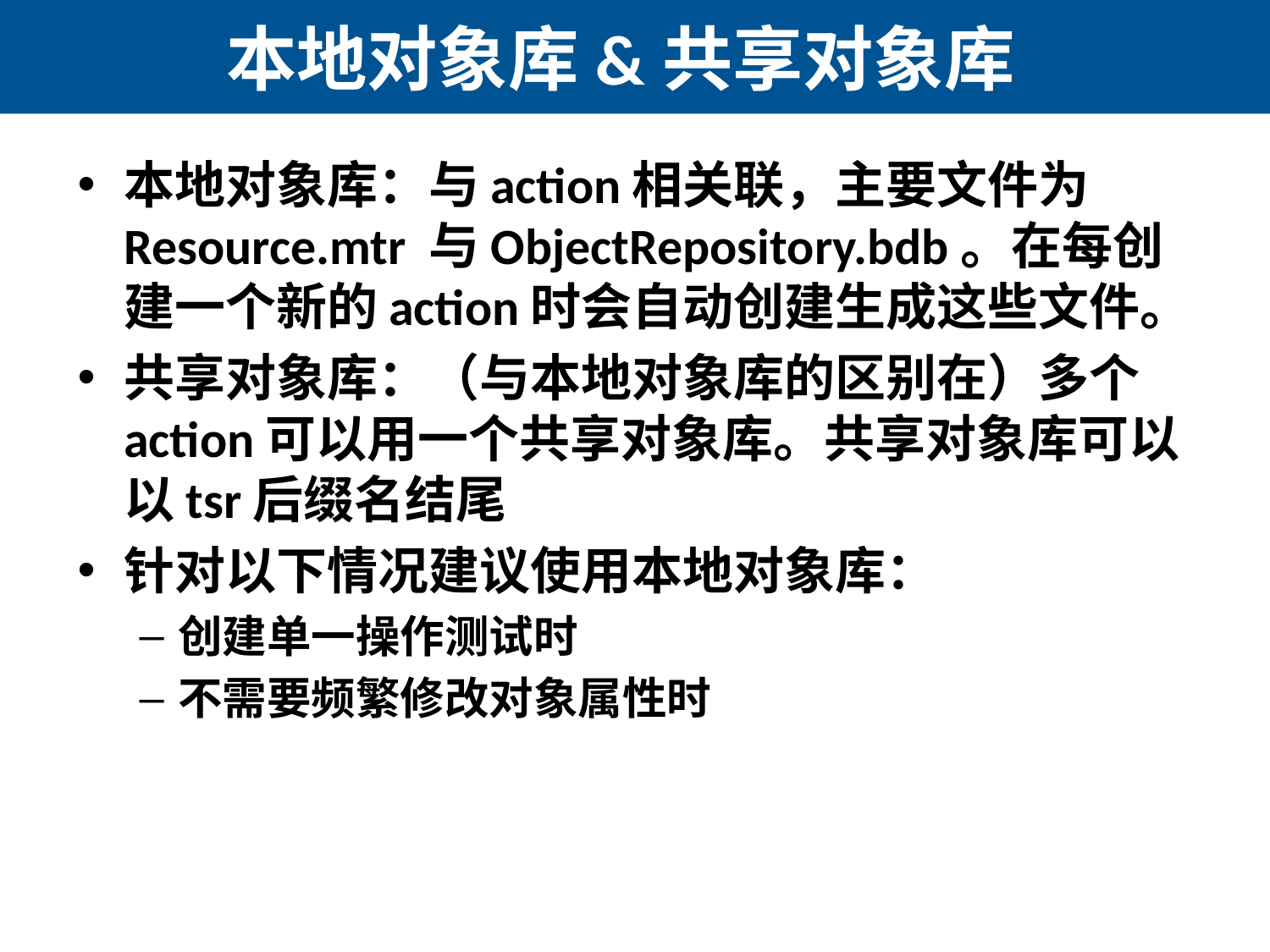

# 本地对象库&共享对象库
本地对象库：与action相关联，主要文件为Resource.mtr 与ObjectRepository.bdb。在每创建一个新的action时会自动创建生成这些文件。
共享对象库：（与本地对象库的区别在）多个action可以用一个共享对象库。共享对象库可以以tsr后缀名结尾
针对以下情况建议使用本地对象库：
创建单一操作测试时
不需要频繁修改对象属性时